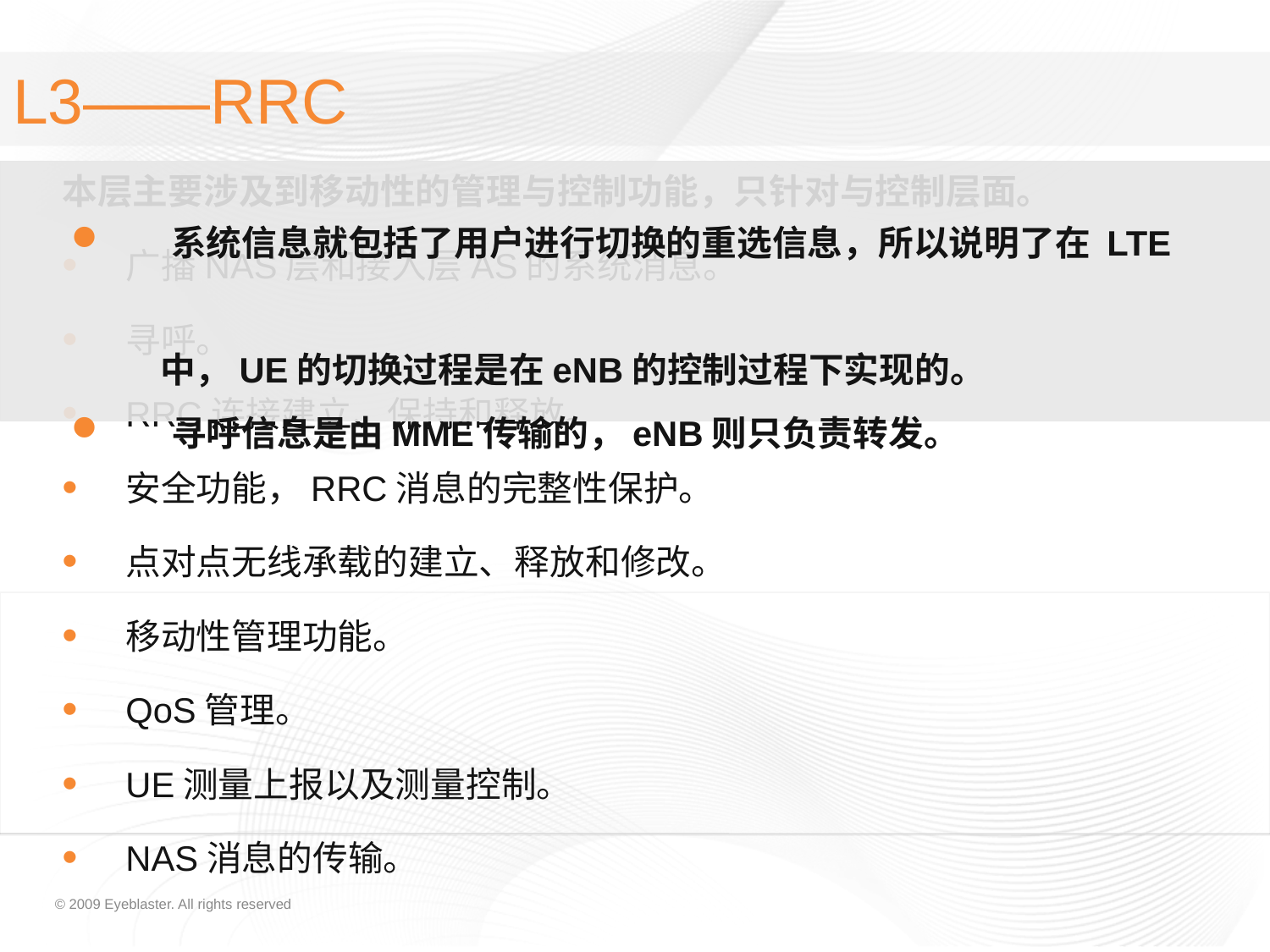

# L3——RRC

本层主要涉及到移动性的管理与控制功能，只针对与控制层面。
广播NAS层和接入层AS的系统消息。
寻呼。
RRC连接建立、保持和释放。
安全功能，RRC消息的完整性保护。
点对点无线承载的建立、释放和修改。
移动性管理功能。
QoS管理。
UE测量上报以及测量控制。
NAS消息的传输。

       系统信息就包括了用户进行切换的重选信息，所以说明了在 LTE
          中，UE的切换过程是在eNB的控制过程下实现的。
       寻呼信息是由MME传输的，eNB则只负责转发。